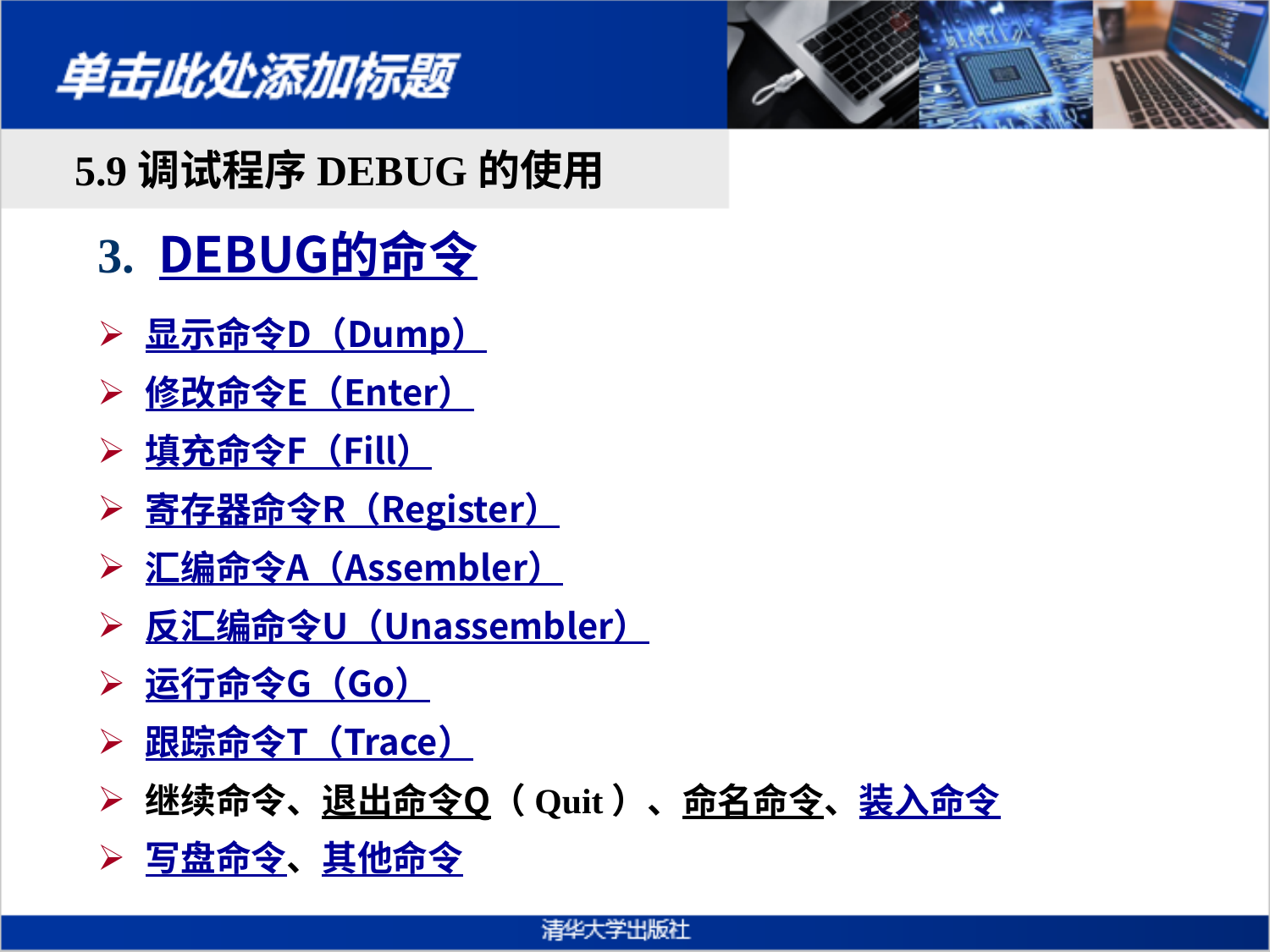

5.9调试程序DEBUG的使用
# 3. DEBUG的命令
显示命令D（Dump）
修改命令E（Enter）
填充命令F（Fill）
寄存器命令R（Register）
汇编命令A（Assembler）
反汇编命令U（Unassembler）
运行命令G（Go）
跟踪命令T（Trace）
继续命令、退出命令Q（Quit）、命名命令、装入命令
写盘命令、其他命令